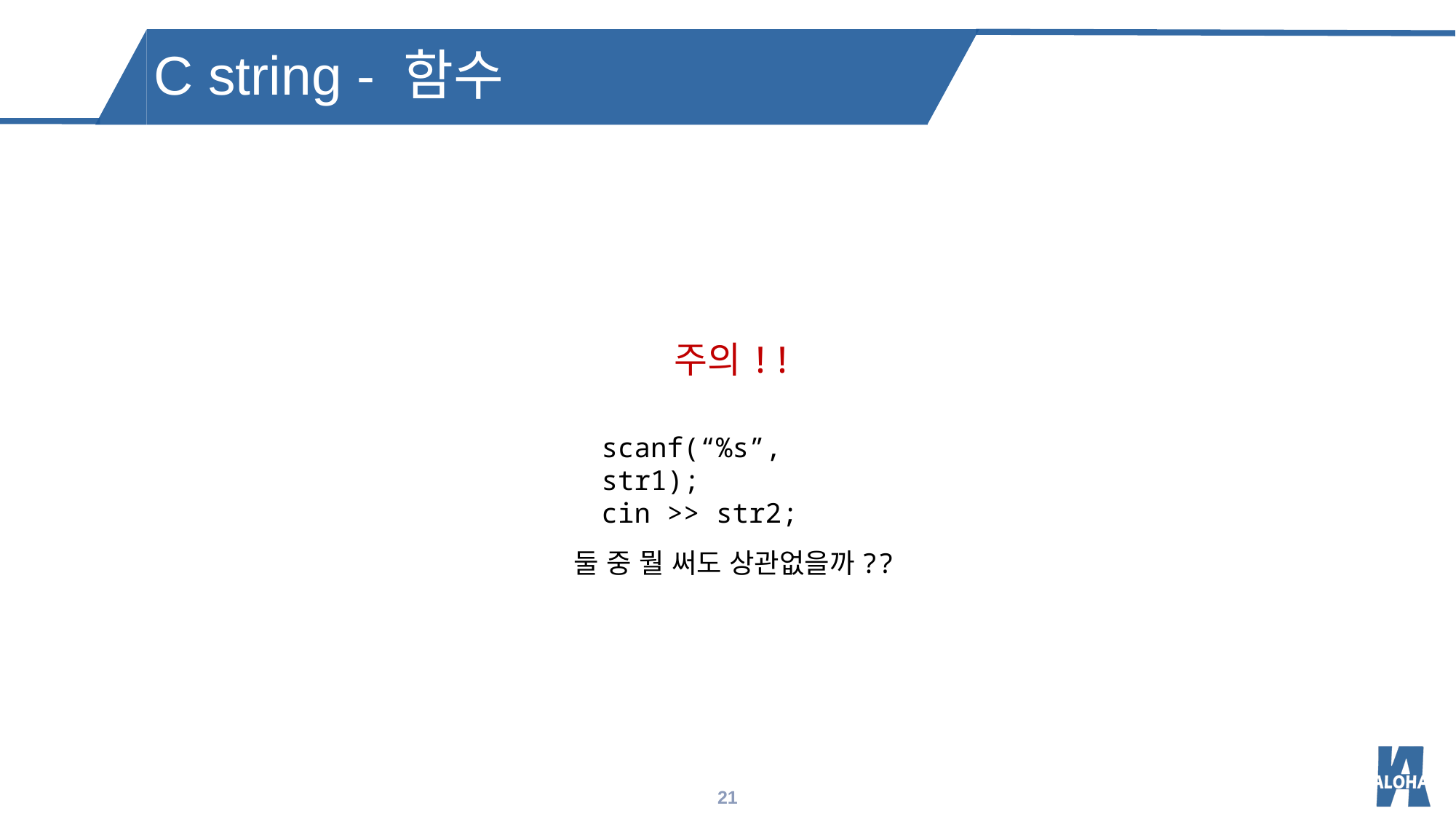

C string - 함수
주의!!
scanf(“%s”, str1);
cin >> str2;
둘 중 뭘 써도 상관없을까??
21